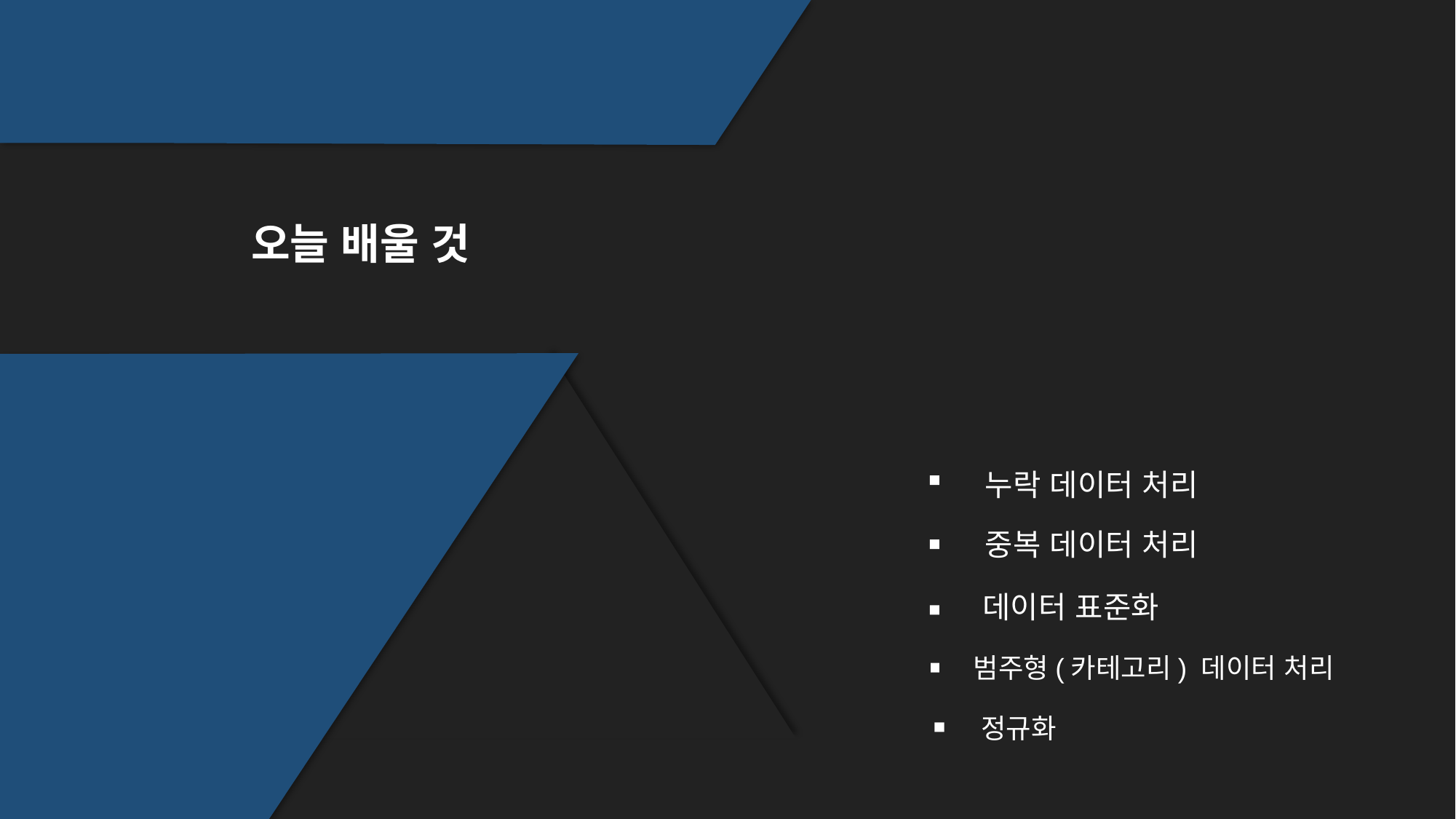

오늘 배울 것

누락 데이터 처리

중복 데이터 처리

데이터 표준화

범주형(카테고리) 데이터 처리

정규화